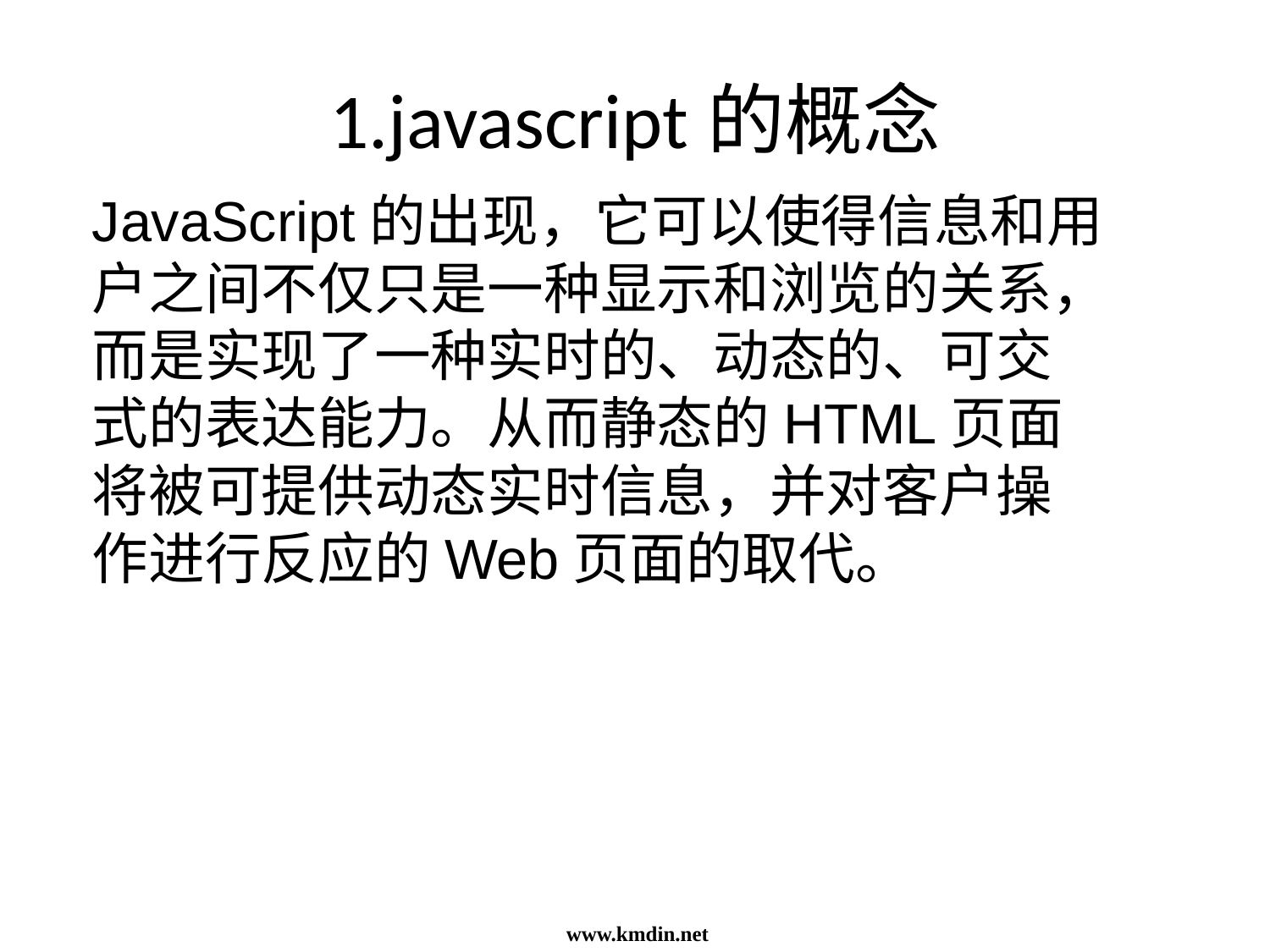

# 1.javascript的概念
JavaScript的出现，它可以使得信息和用户之间不仅只是一种显示和浏览的关系，而是实现了一种实时的、动态的、可交式的表达能力。从而静态的HTML页面将被可提供动态实时信息，并对客户操作进行反应的Web页面的取代。